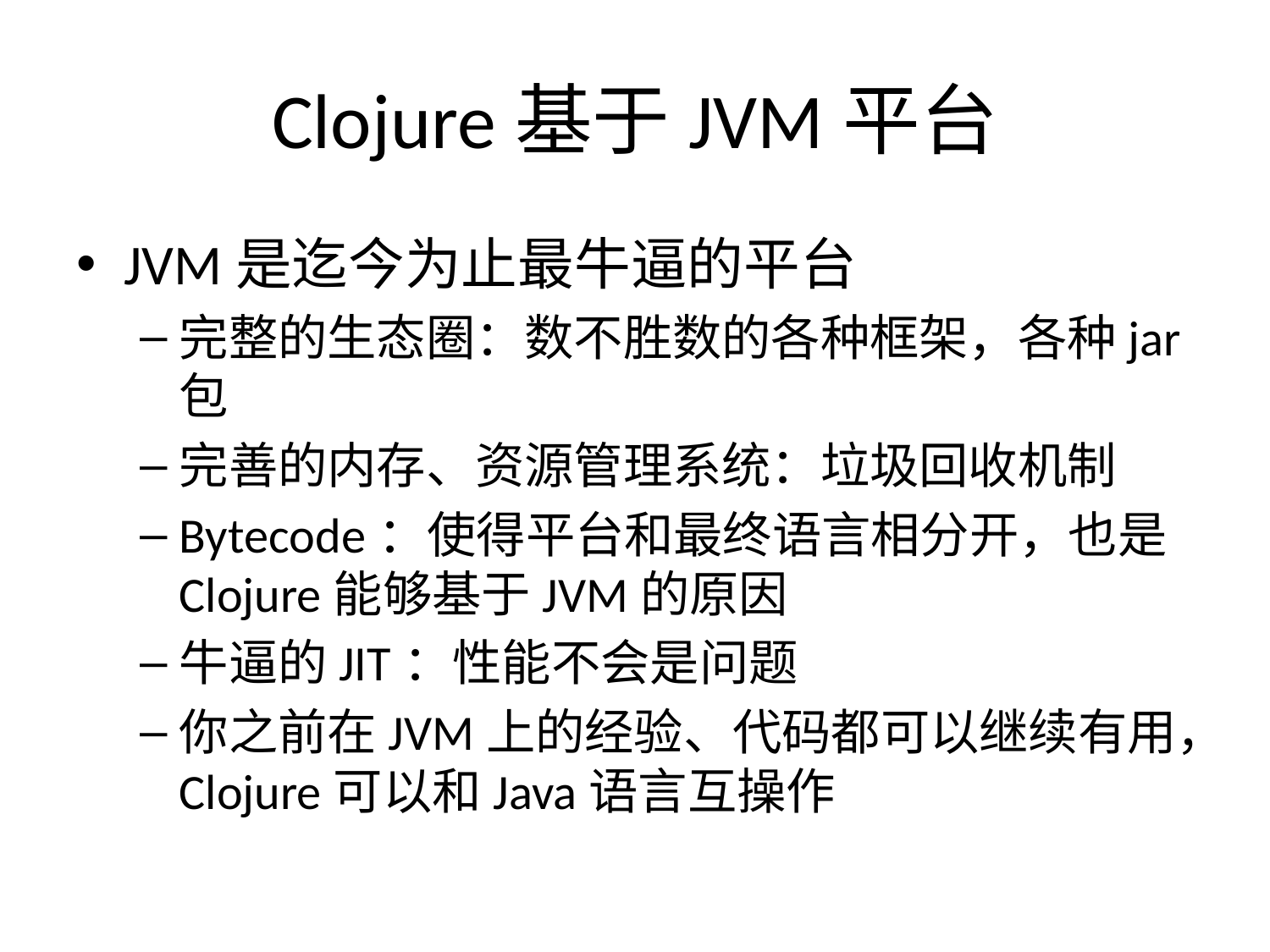

# Clojure基于JVM平台
JVM是迄今为止最牛逼的平台
完整的生态圈：数不胜数的各种框架，各种jar包
完善的内存、资源管理系统：垃圾回收机制
Bytecode：使得平台和最终语言相分开，也是Clojure能够基于JVM的原因
牛逼的JIT：性能不会是问题
你之前在JVM上的经验、代码都可以继续有用，Clojure可以和Java语言互操作